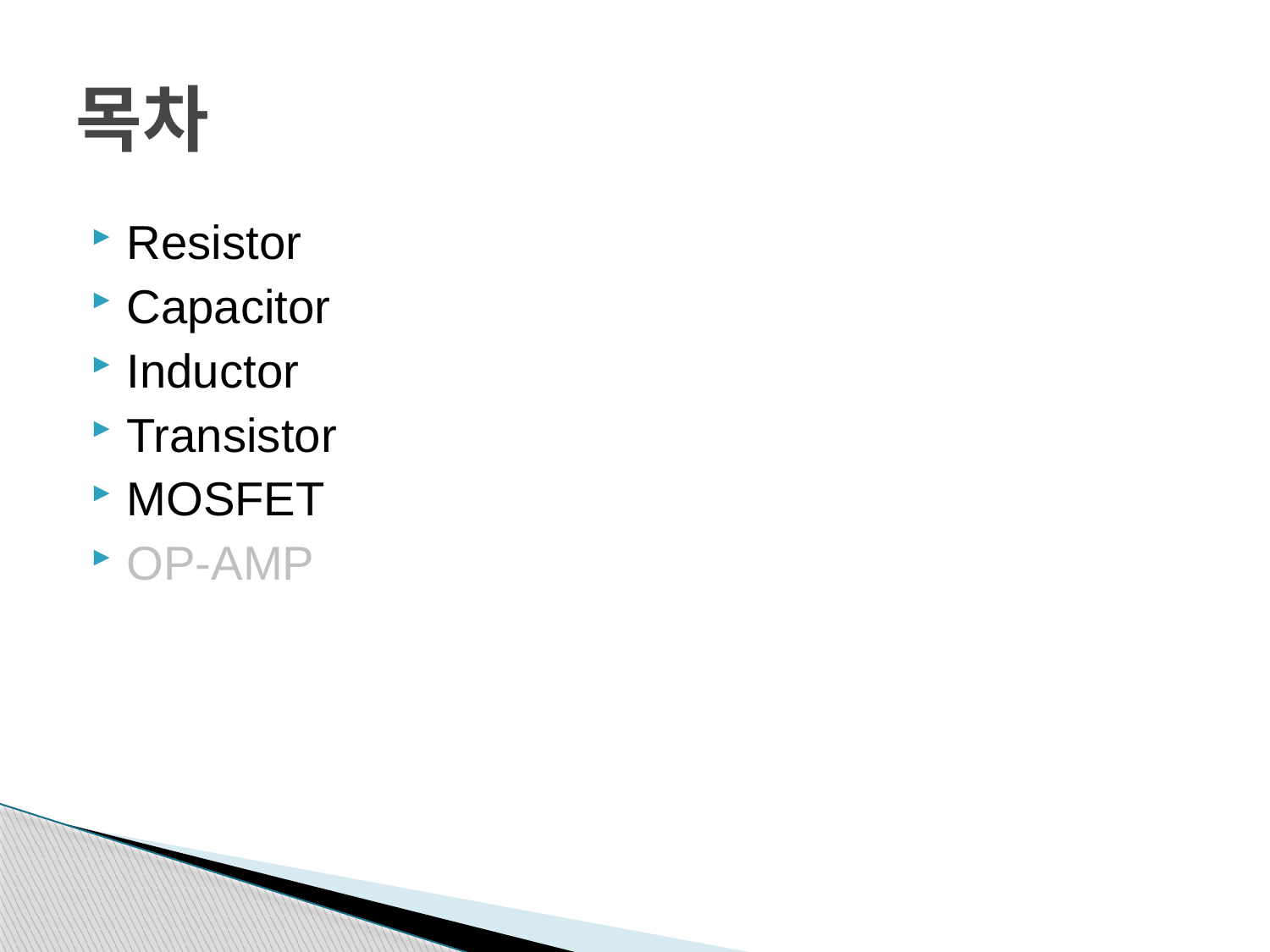

# 목차
Resistor
Capacitor
Inductor
Transistor
MOSFET
OP-AMP